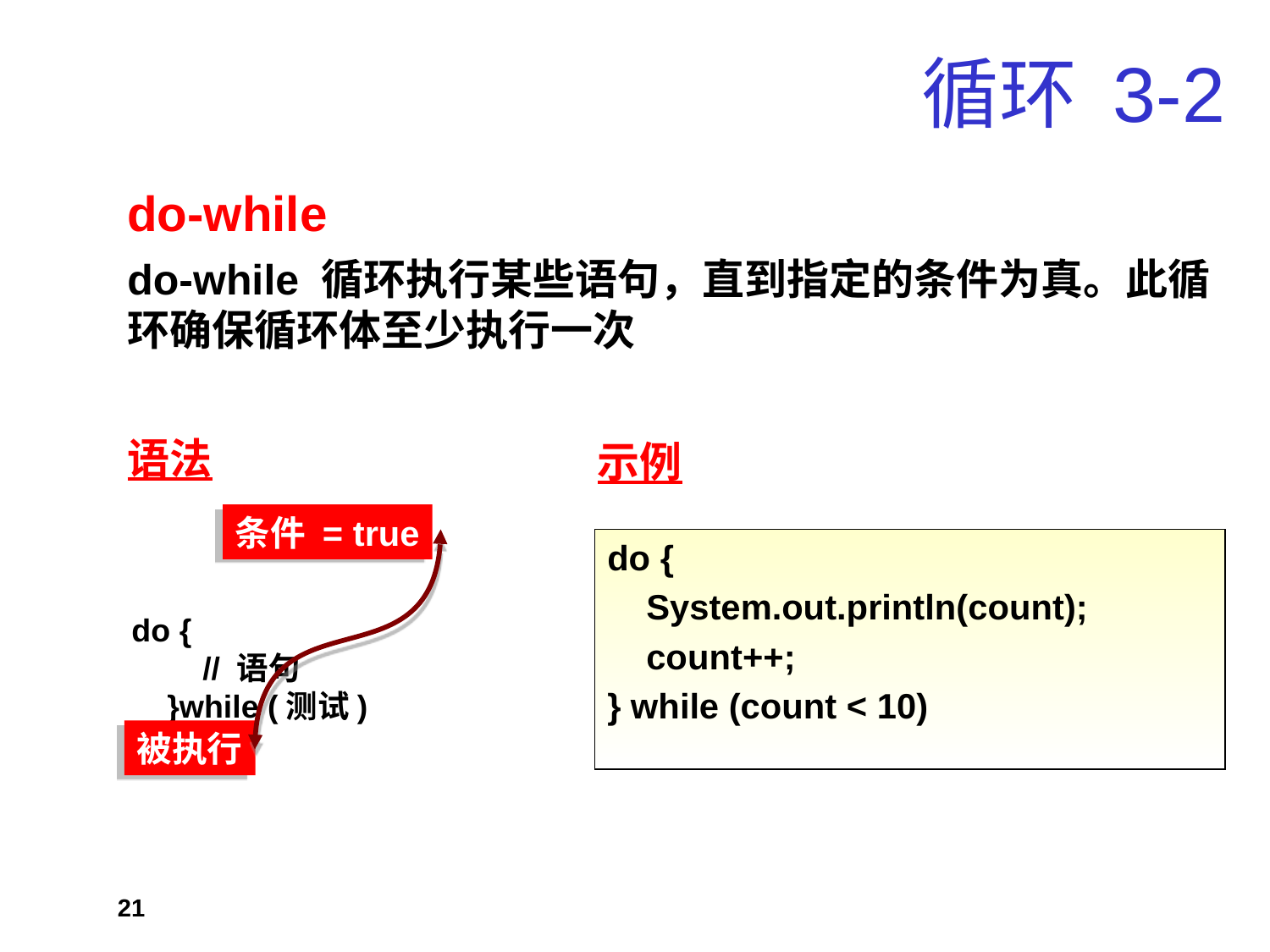

# 循环 3-2

do-while
do-while 循环执行某些语句，直到指定的条件为真。此循环确保循环体至少执行一次
语法
示例
条件 = true
do {
    System.out.println(count);
    count++;
} while (count < 10)
do {
        // 语句
    }while (测试)
被执行
21